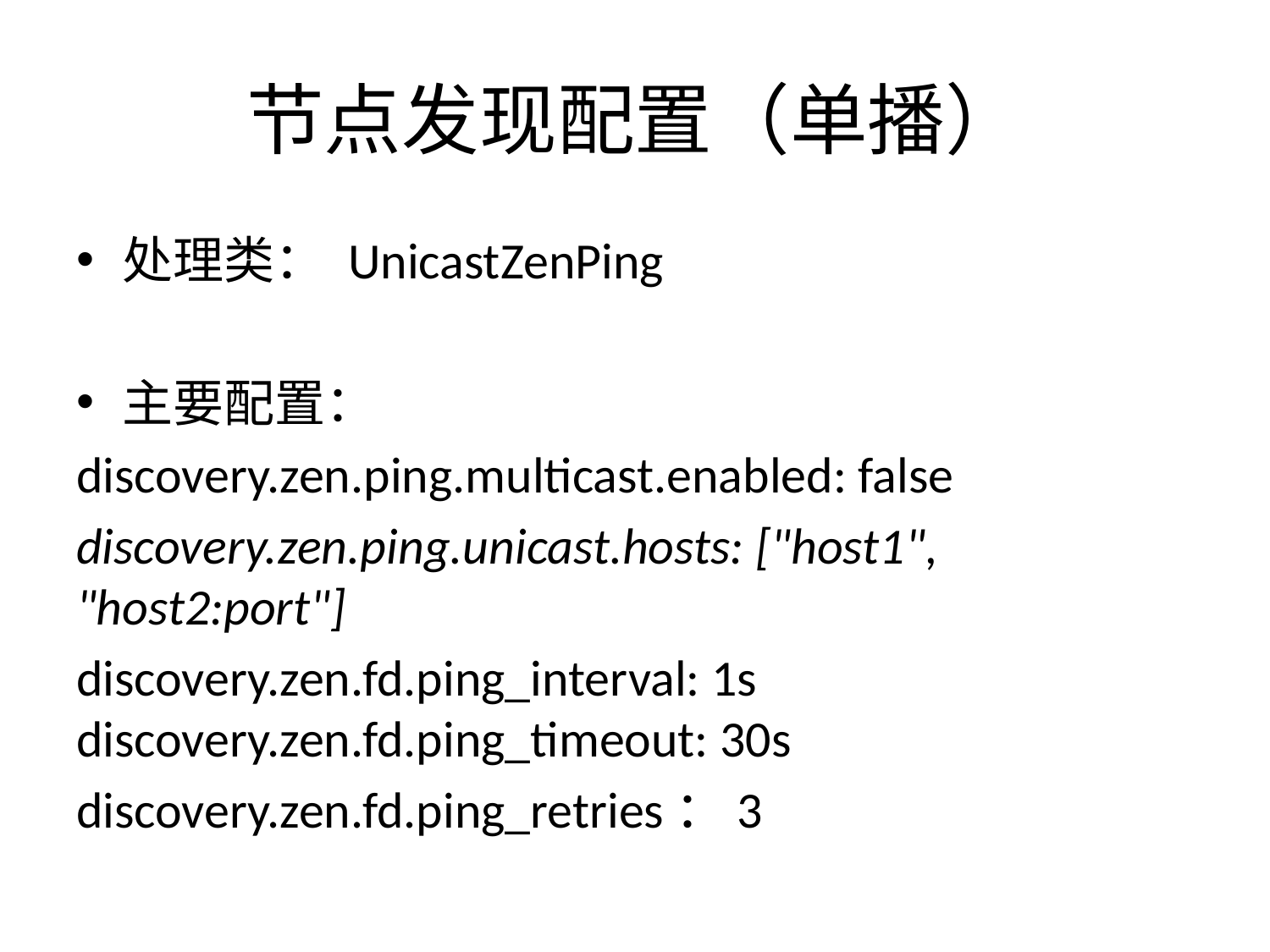

# 节点发现配置（单播）
处理类： UnicastZenPing

主要配置：
discovery.zen.ping.multicast.enabled: false
discovery.zen.ping.unicast.hosts: ["host1", "host2:port"]
discovery.zen.fd.ping_interval: 1s discovery.zen.fd.ping_timeout: 30s
discovery.zen.fd.ping_retries：3